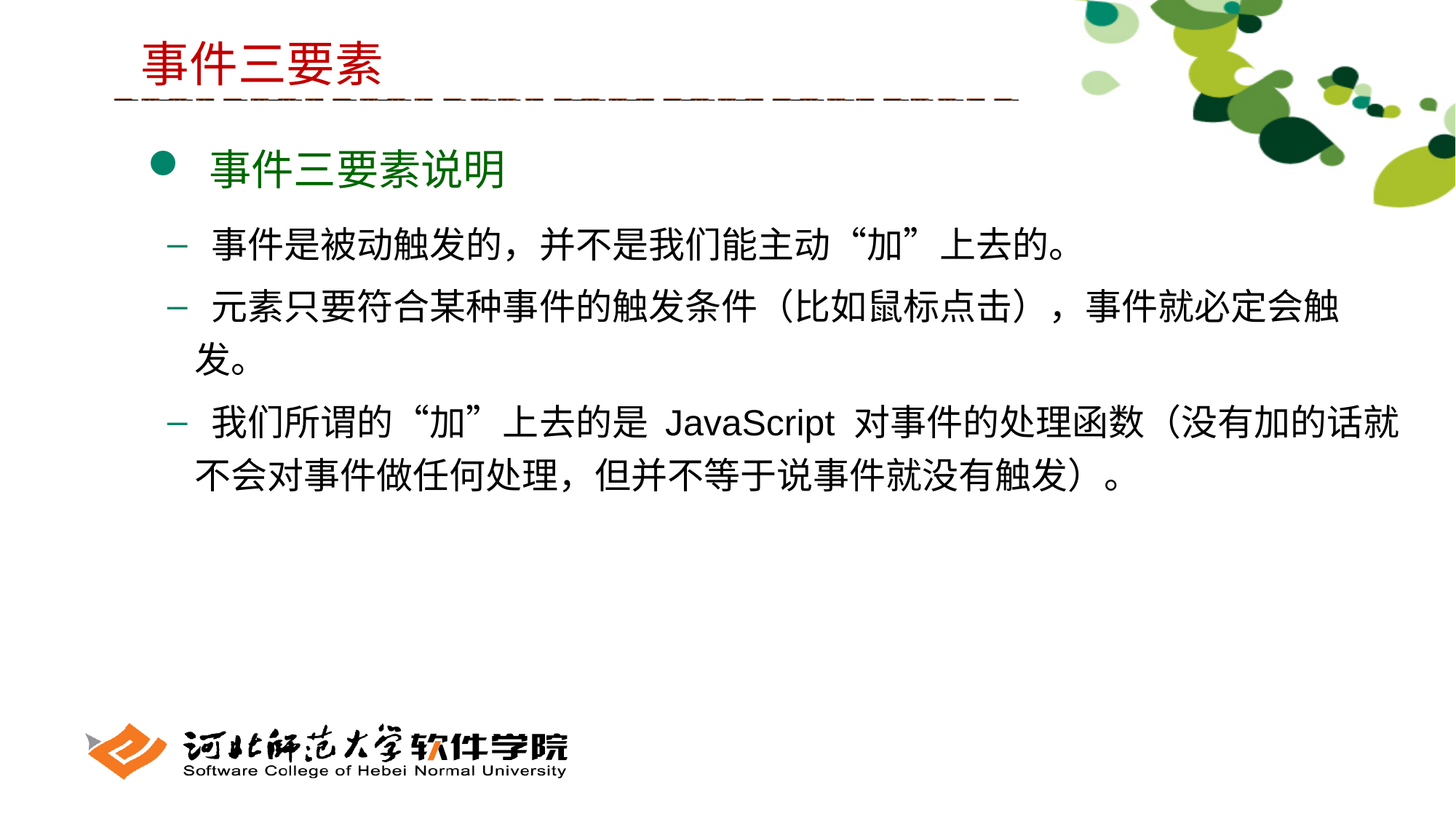

事件三要素
 事件三要素说明
 事件是被动触发的，并不是我们能主动“加”上去的。
 元素只要符合某种事件的触发条件（比如鼠标点击），事件就必定会触发。
 我们所谓的“加”上去的是 JavaScript 对事件的处理函数（没有加的话就不会对事件做任何处理，但并不等于说事件就没有触发）。